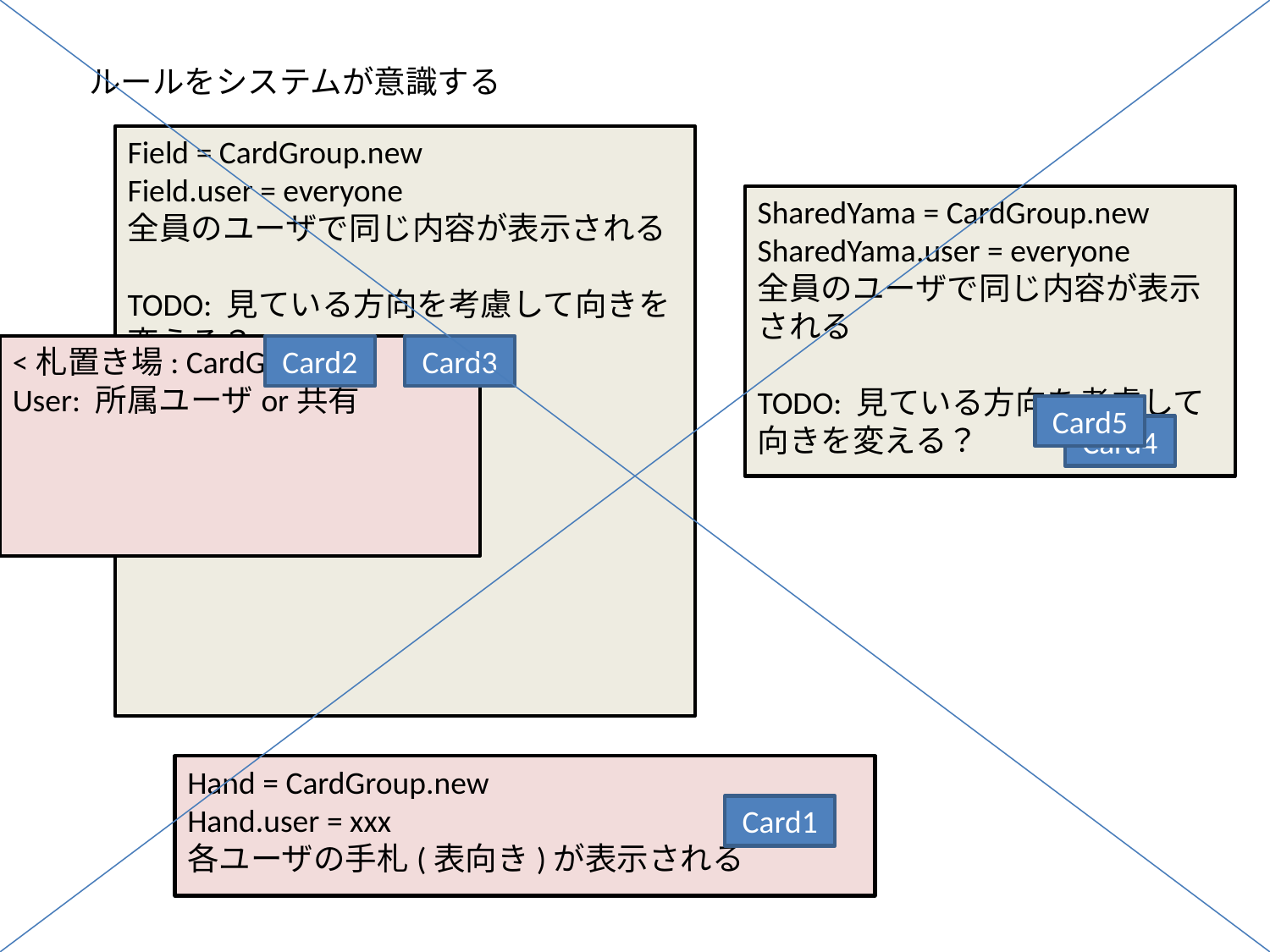

ルールをシステムが意識する
Field = CardGroup.new
Field.user = everyone
全員のユーザで同じ内容が表示される

TODO: 見ている方向を考慮して向きを変える？

SharedYama = CardGroup.new
SharedYama.user = everyone
全員のユーザで同じ内容が表示される

TODO: 見ている方向を考慮して向きを変える？

<札置き場: CardGroup>
User: 所属ユーザor共有

Card2
Card3
Card5
Card4
Hand = CardGroup.new
Hand.user = xxx
各ユーザの手札(表向き)が表示される
Card1